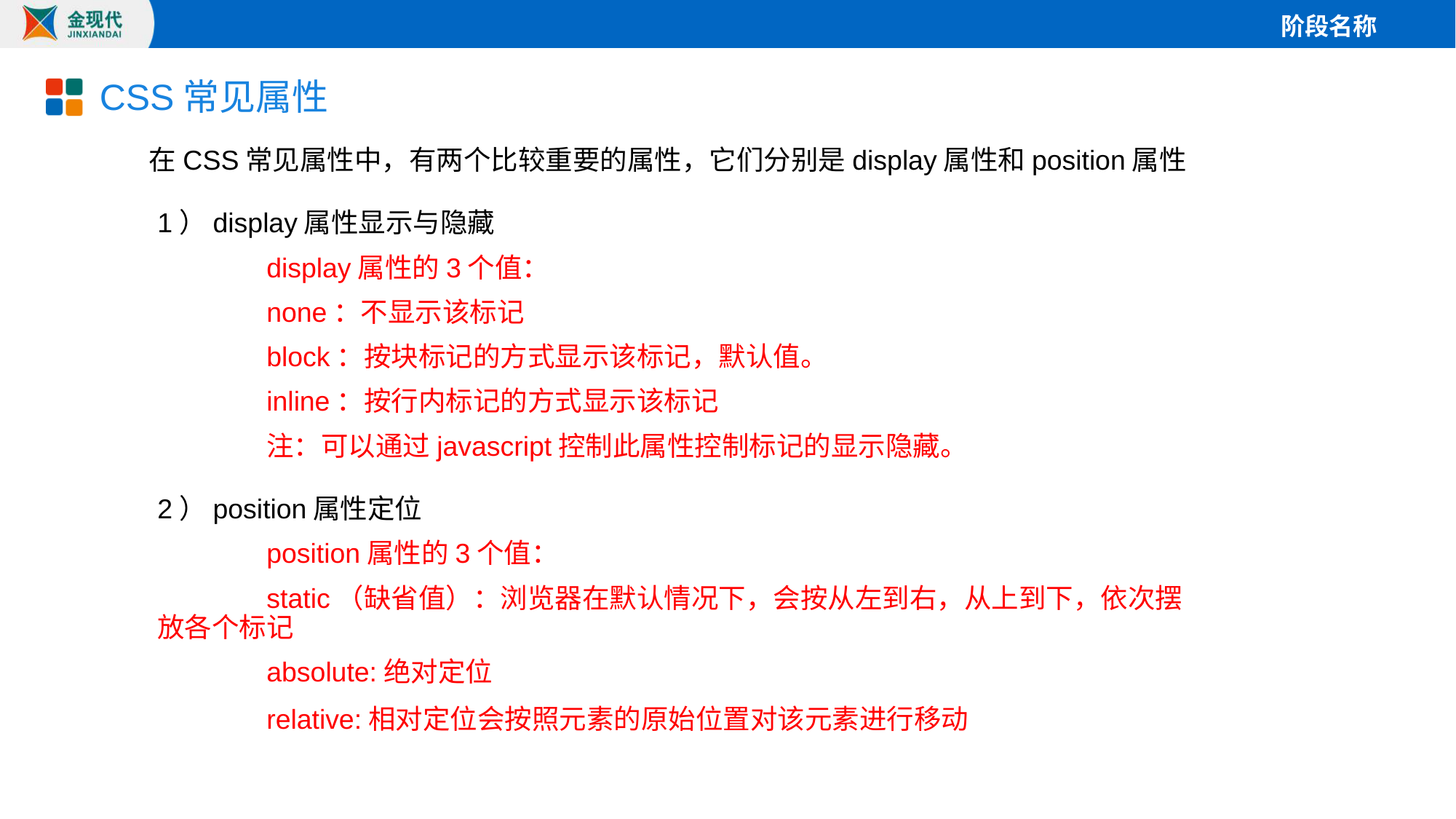

# CSS常见属性
  在CSS常见属性中，有两个比较重要的属性，它们分别是display属性和position属性
	1）display属性显示与隐藏
		display属性的3个值：
		none：不显示该标记
		block：按块标记的方式显示该标记，默认值。
		inline：按行内标记的方式显示该标记
		注：可以通过javascript控制此属性控制标记的显示隐藏。
	2）position属性定位
	 	position属性的3个值：
		static（缺省值）：浏览器在默认情况下，会按从左到右，从上到下，依次摆放各个标记
		absolute:绝对定位
		relative:相对定位会按照元素的原始位置对该元素进行移动